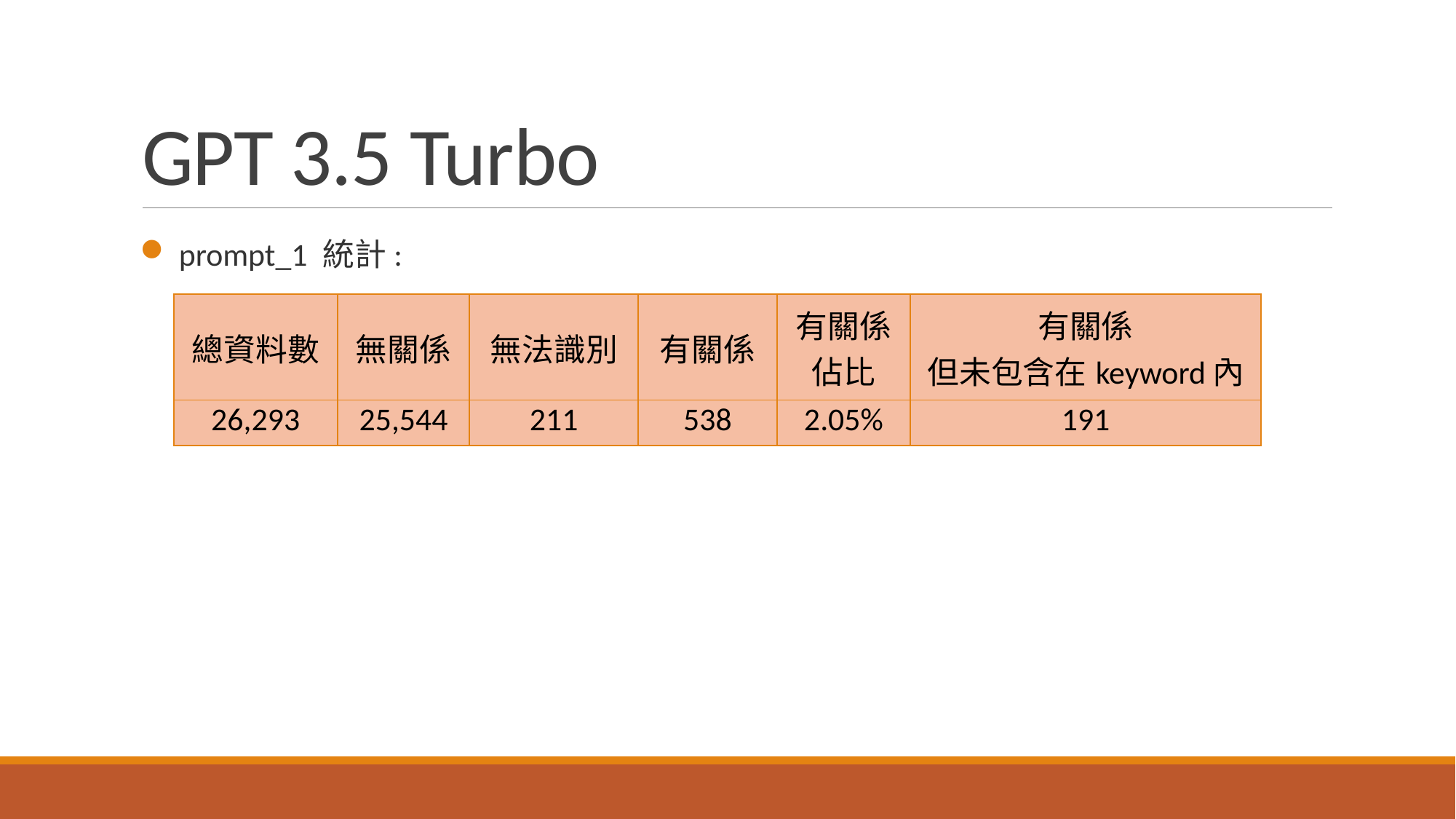

# GPT 3.5 Turbo
 prompt_1 統計:

| 總資料數 | 無關係 | 無法識別 | 有關係 | 有關係佔比 | 有關係 但未包含在keyword內 |
| --- | --- | --- | --- | --- | --- |
| 26,293 | 25,544 | 211 | 538 | 2.05% | 191 |